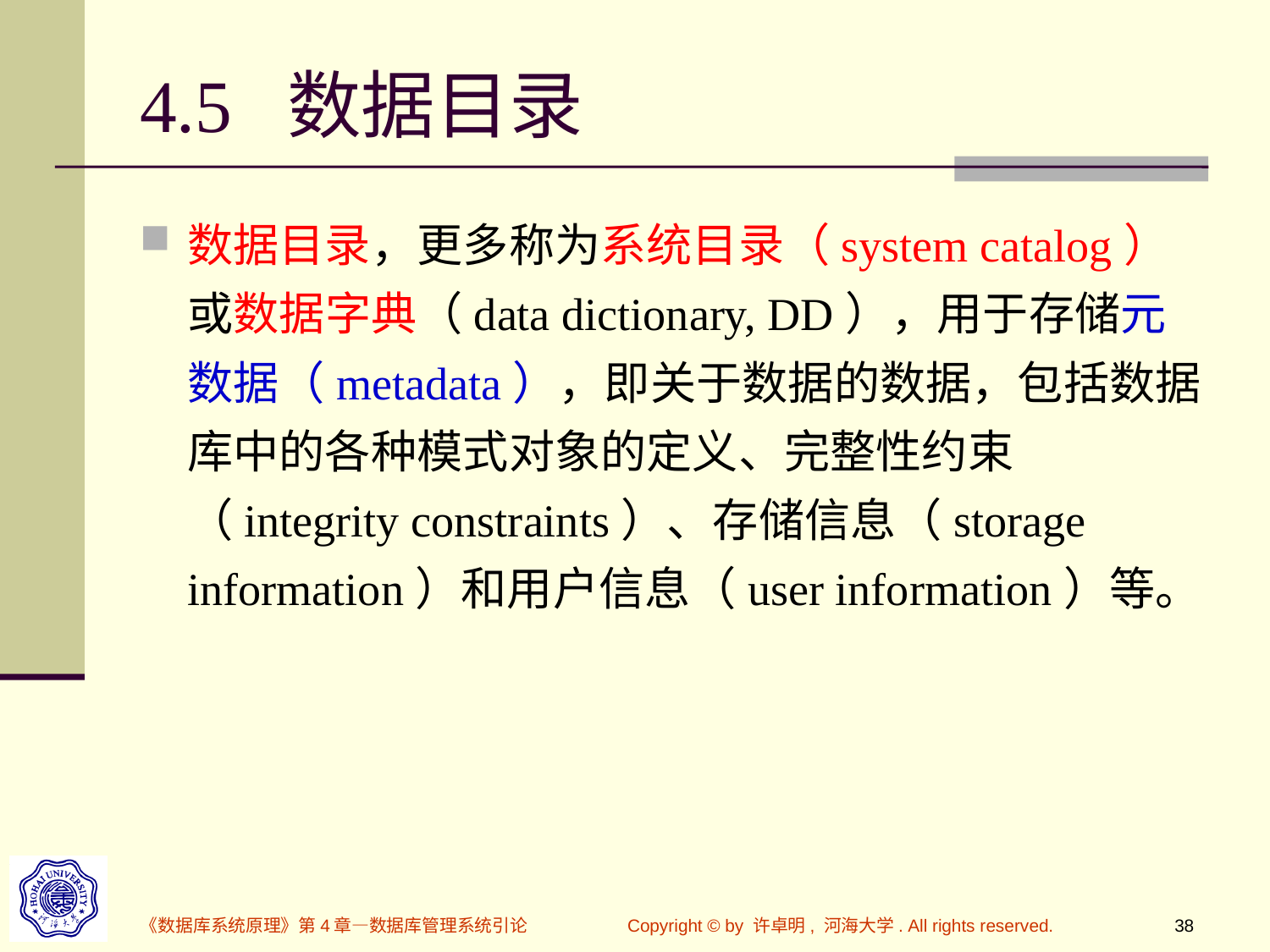

# 4.5  数据目录
数据目录，更多称为系统目录（system catalog）或数据字典（data dictionary, DD），用于存储元数据（metadata），即关于数据的数据，包括数据库中的各种模式对象的定义、完整性约束（integrity constraints）、存储信息（storage information）和用户信息（user information）等。
《数据库系统原理》第4章—数据库管理系统引论
Copyright © by 许卓明, 河海大学. All rights reserved.
38